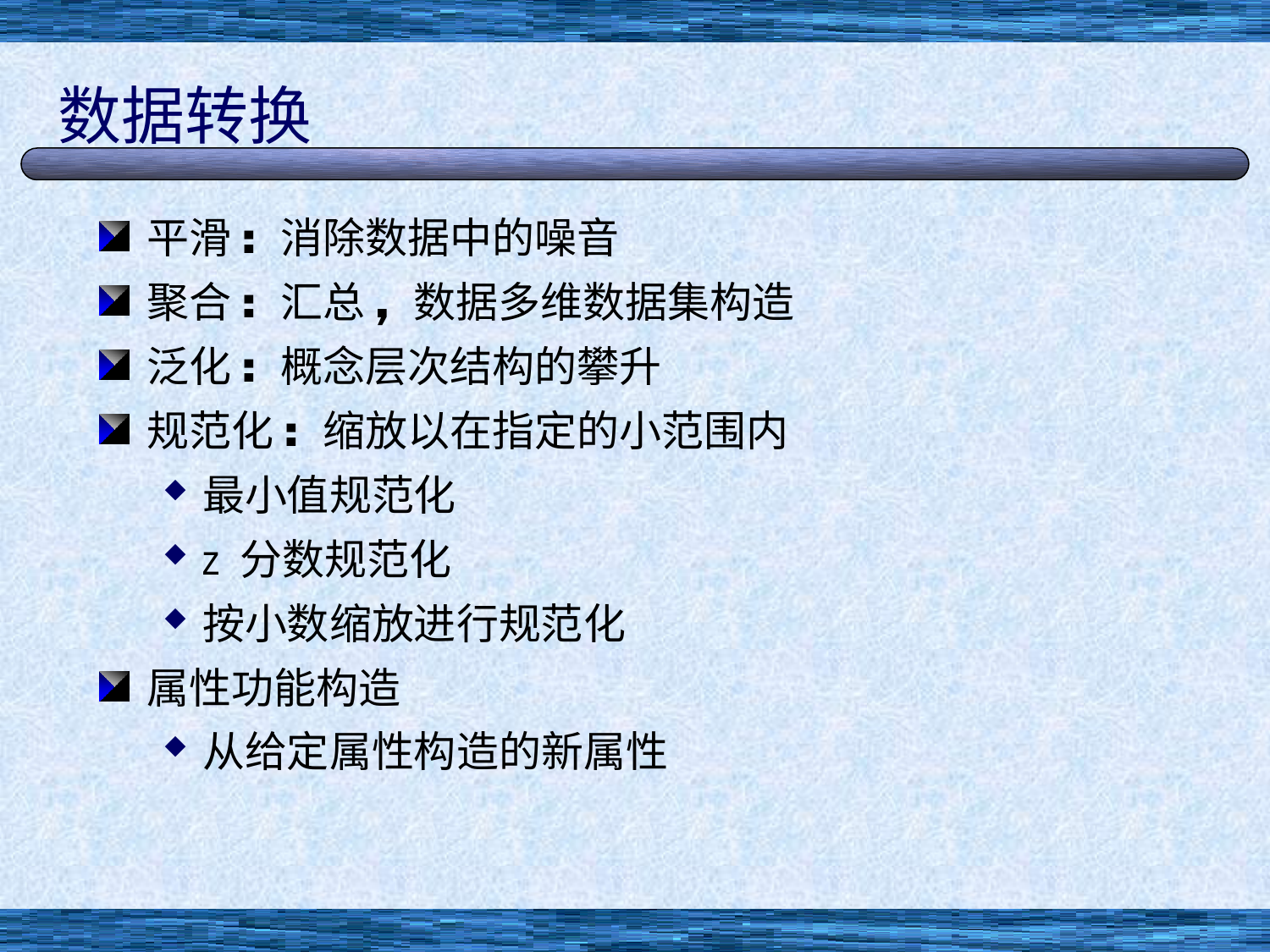

# 数据转换
平滑: 消除数据中的噪音
聚合: 汇总, 数据多维数据集构造
泛化: 概念层次结构的攀升
规范化: 缩放以在指定的小范围内
最小值规范化
z 分数规范化
按小数缩放进行规范化
属性功能构造
从给定属性构造的新属性